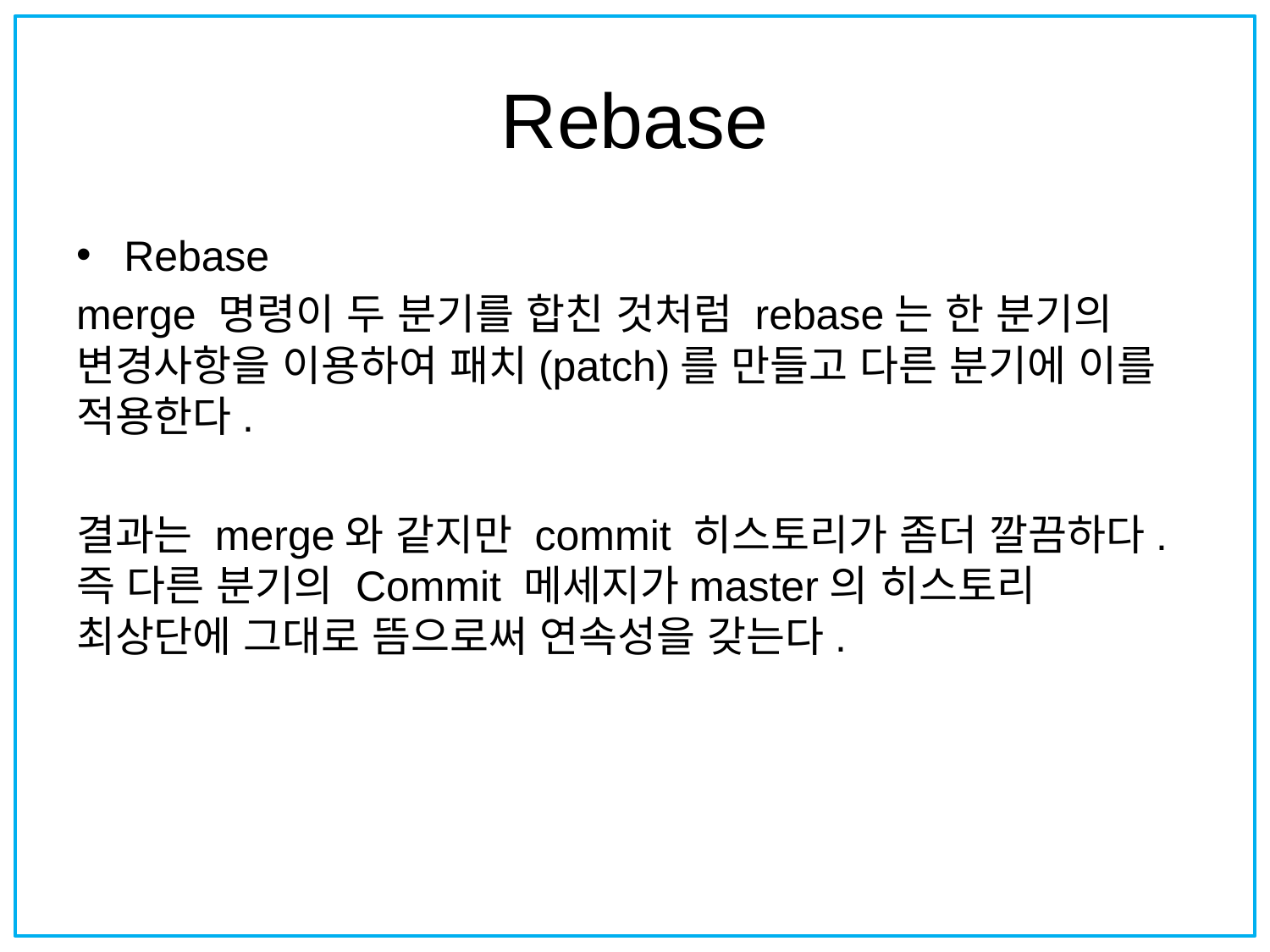

# Rebase
Rebase
merge 명령이 두 분기를 합친 것처럼 rebase는 한 분기의 변경사항을 이용하여 패치(patch)를 만들고 다른 분기에 이를 적용한다.

결과는 merge와 같지만 commit 히스토리가 좀더 깔끔하다. 즉 다른 분기의 Commit 메세지가master의 히스토리 최상단에 그대로 뜸으로써 연속성을 갖는다.